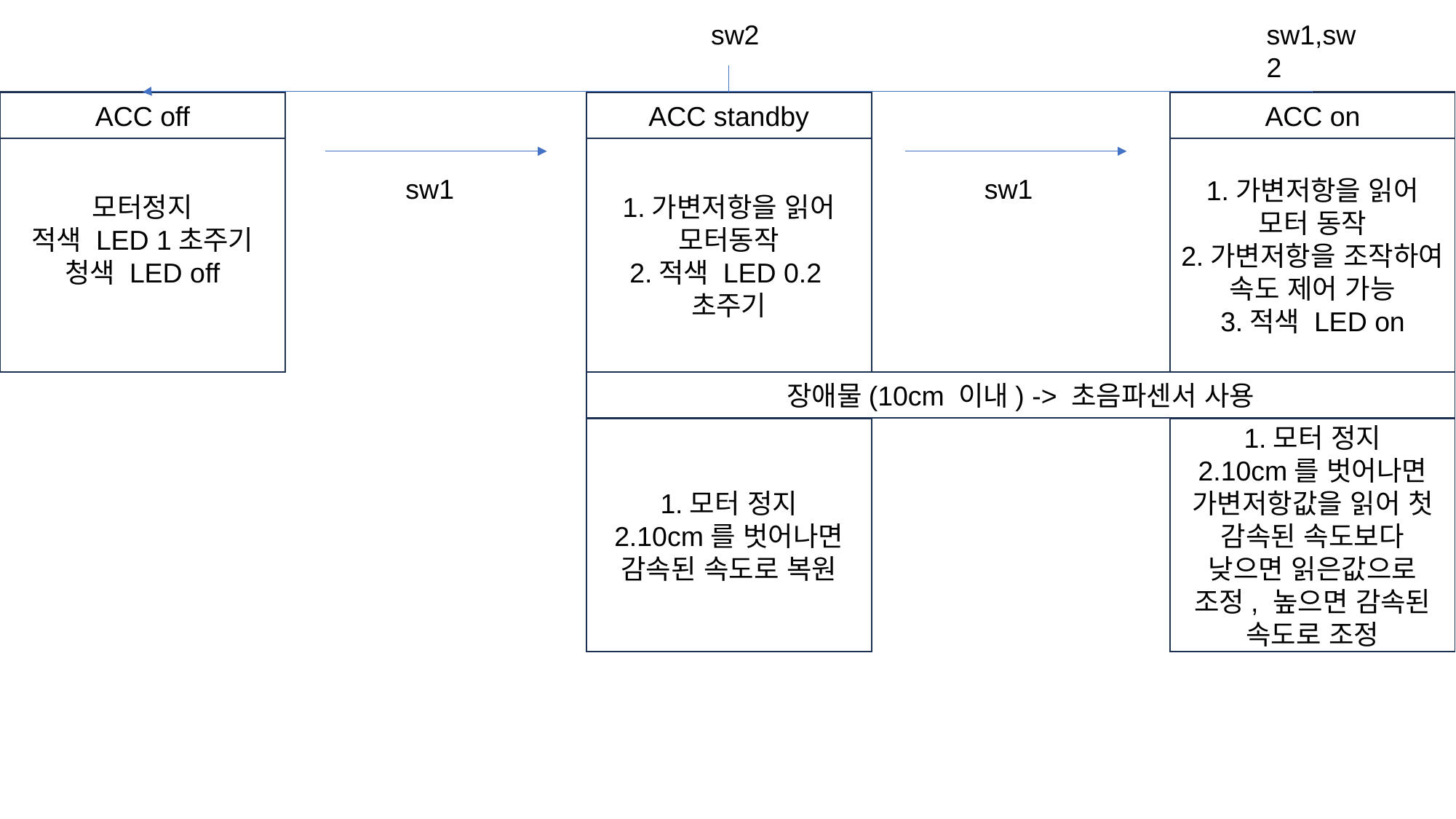

sw2
sw1,sw2
ACC off
ACC standby
ACC on
모터정지
적색 LED 1초주기
청색 LED off

1.가변저항을 읽어 모터동작
2.적색 LED 0.2초주기
1.가변저항을 읽어 모터 동작
2.가변저항을 조작하여 속도 제어 가능
3.적색 LED on
sw1
sw1
장애물(10cm 이내) -> 초음파센서 사용
1.모터 정지
2.10cm를 벗어나면 감속된 속도로 복원
1.모터 정지
2.10cm를 벗어나면 가변저항값을 읽어 첫 감속된 속도보다 낮으면 읽은값으로 조정, 높으면 감속된 속도로 조정